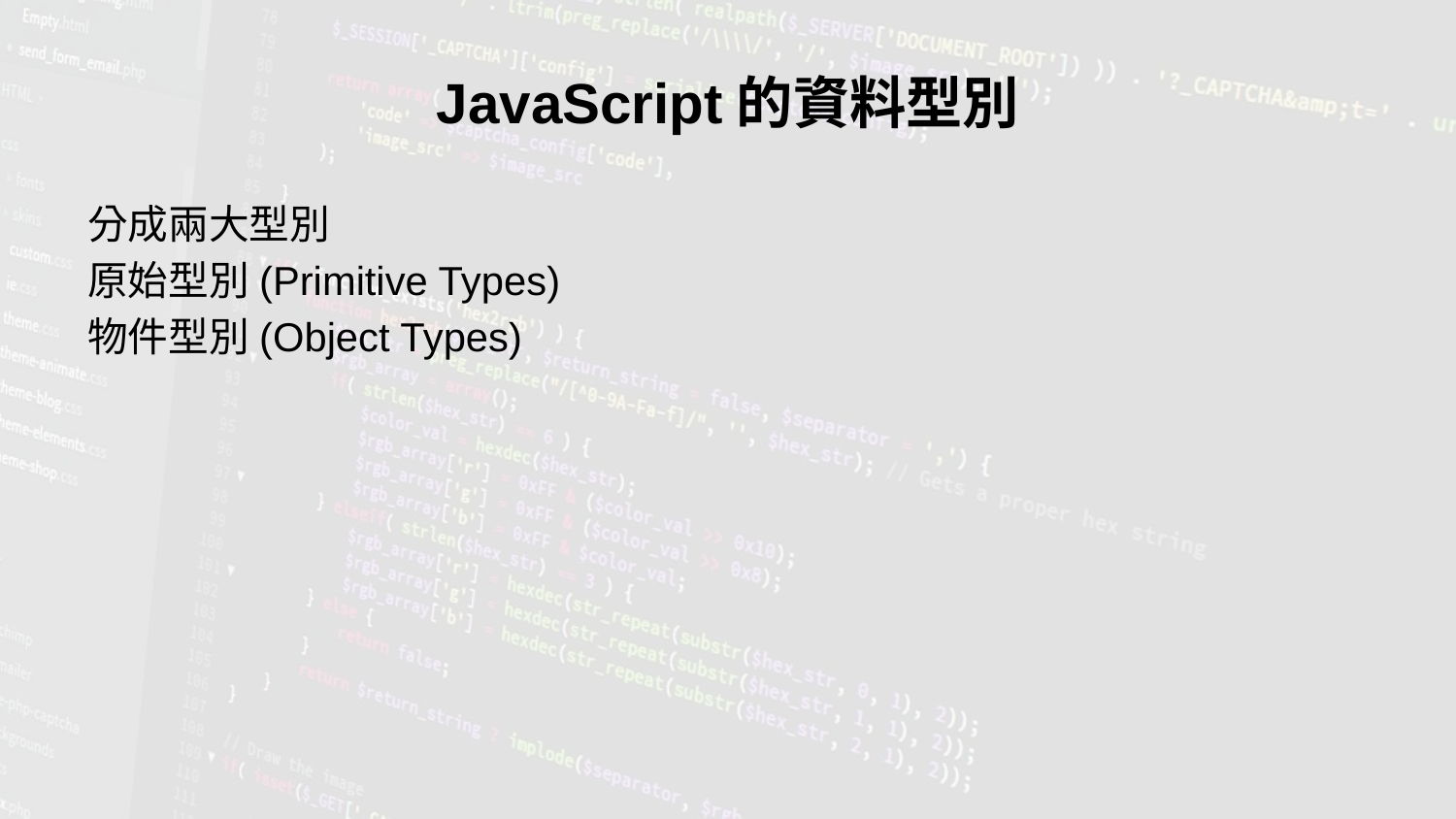

# JavaScript的資料型別
分成兩大型別
原始型別(Primitive Types)
物件型別(Object Types)